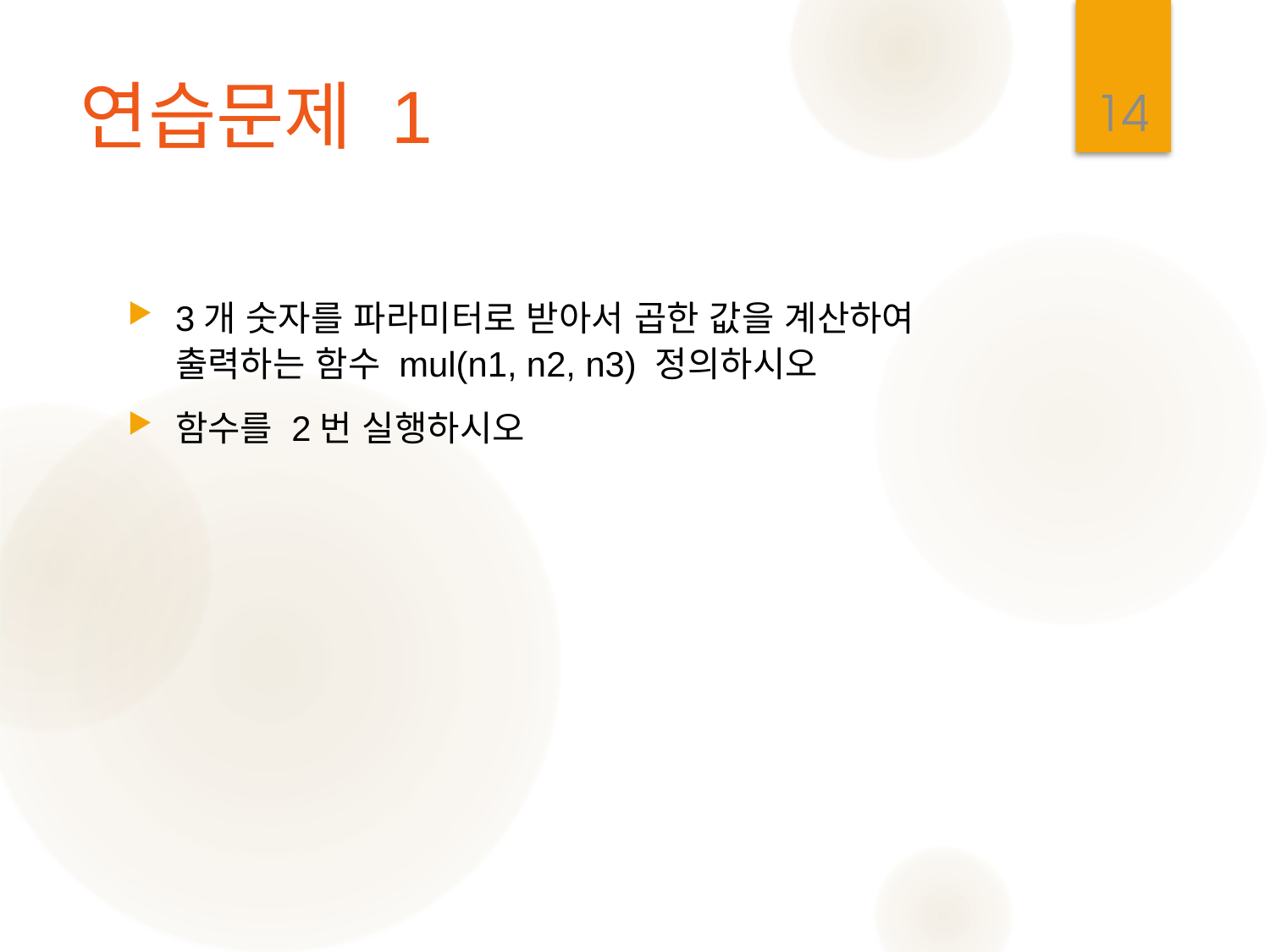

14
# 연습문제 1
3개 숫자를 파라미터로 받아서 곱한 값을 계산하여 출력하는 함수 mul(n1, n2, n3) 정의하시오
함수를 2번 실행하시오